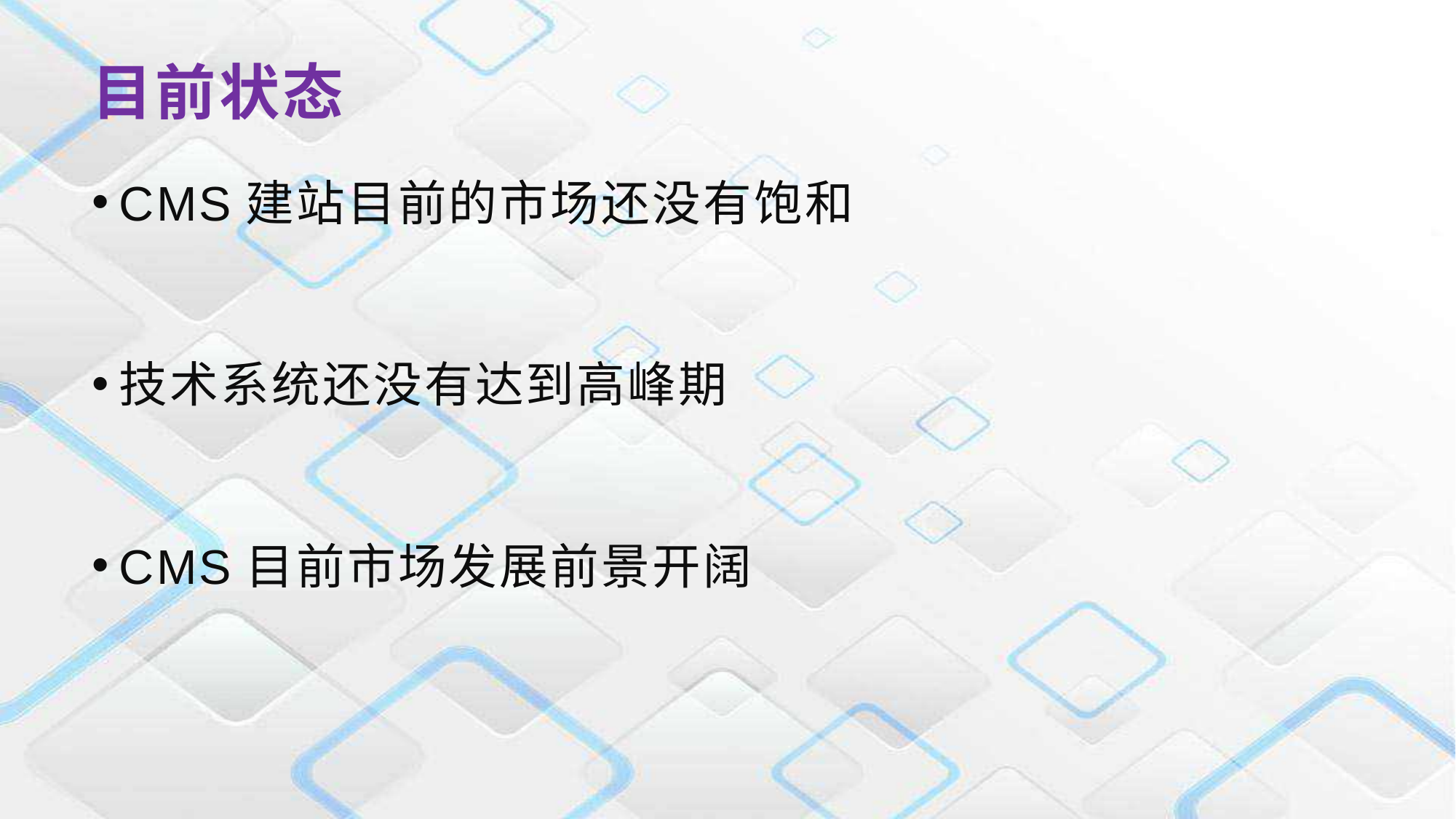

# 目前状态
CMS建站目前的市场还没有饱和

技术系统还没有达到高峰期

CMS目前市场发展前景开阔